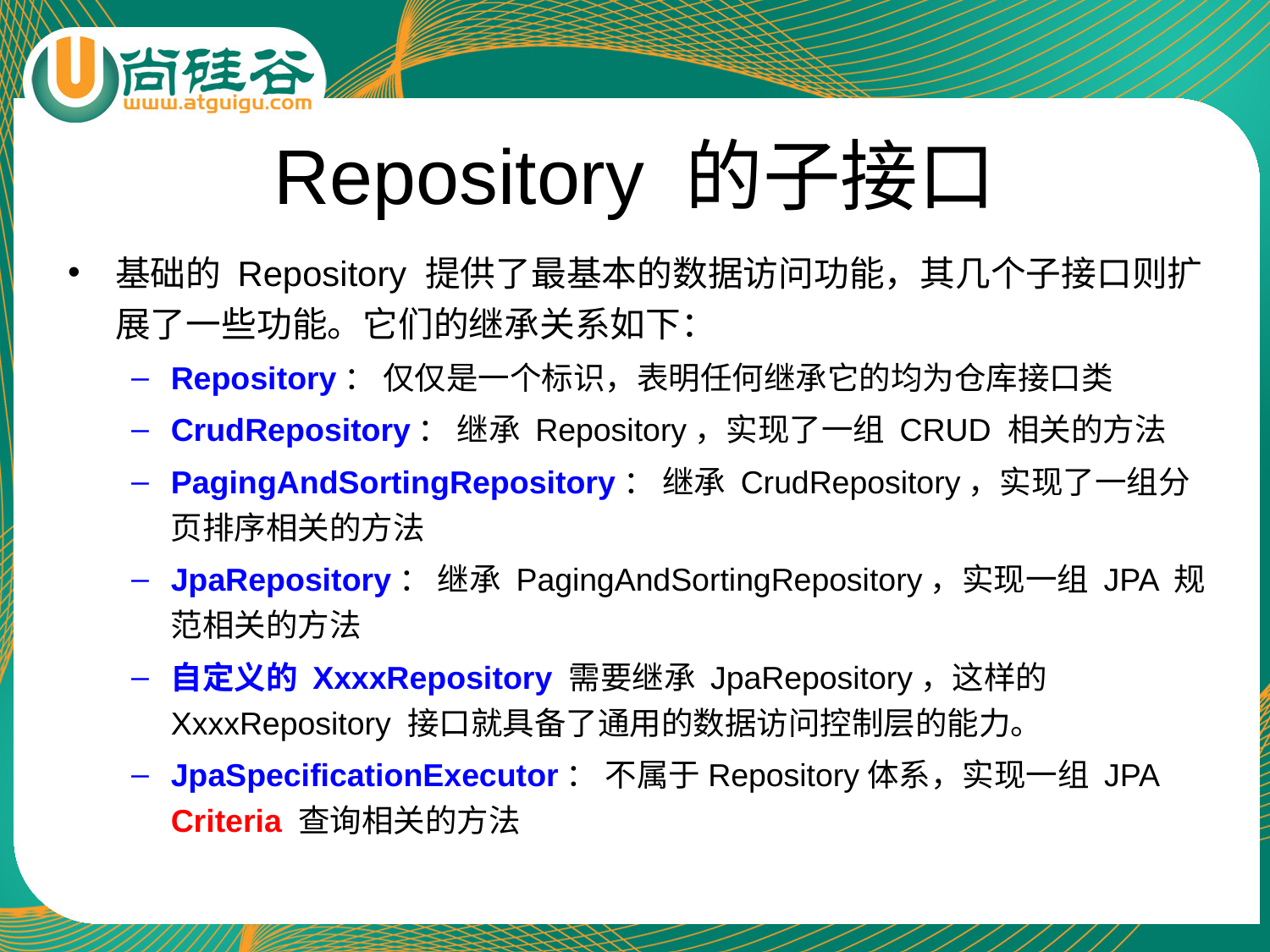

# Repository 的子接口
基础的 Repository 提供了最基本的数据访问功能，其几个子接口则扩展了一些功能。它们的继承关系如下：
Repository： 仅仅是一个标识，表明任何继承它的均为仓库接口类
CrudRepository： 继承 Repository，实现了一组 CRUD 相关的方法
PagingAndSortingRepository： 继承 CrudRepository，实现了一组分页排序相关的方法
JpaRepository： 继承 PagingAndSortingRepository，实现一组 JPA 规范相关的方法
自定义的 XxxxRepository 需要继承 JpaRepository，这样的 XxxxRepository 接口就具备了通用的数据访问控制层的能力。
JpaSpecificationExecutor： 不属于Repository体系，实现一组 JPA Criteria 查询相关的方法